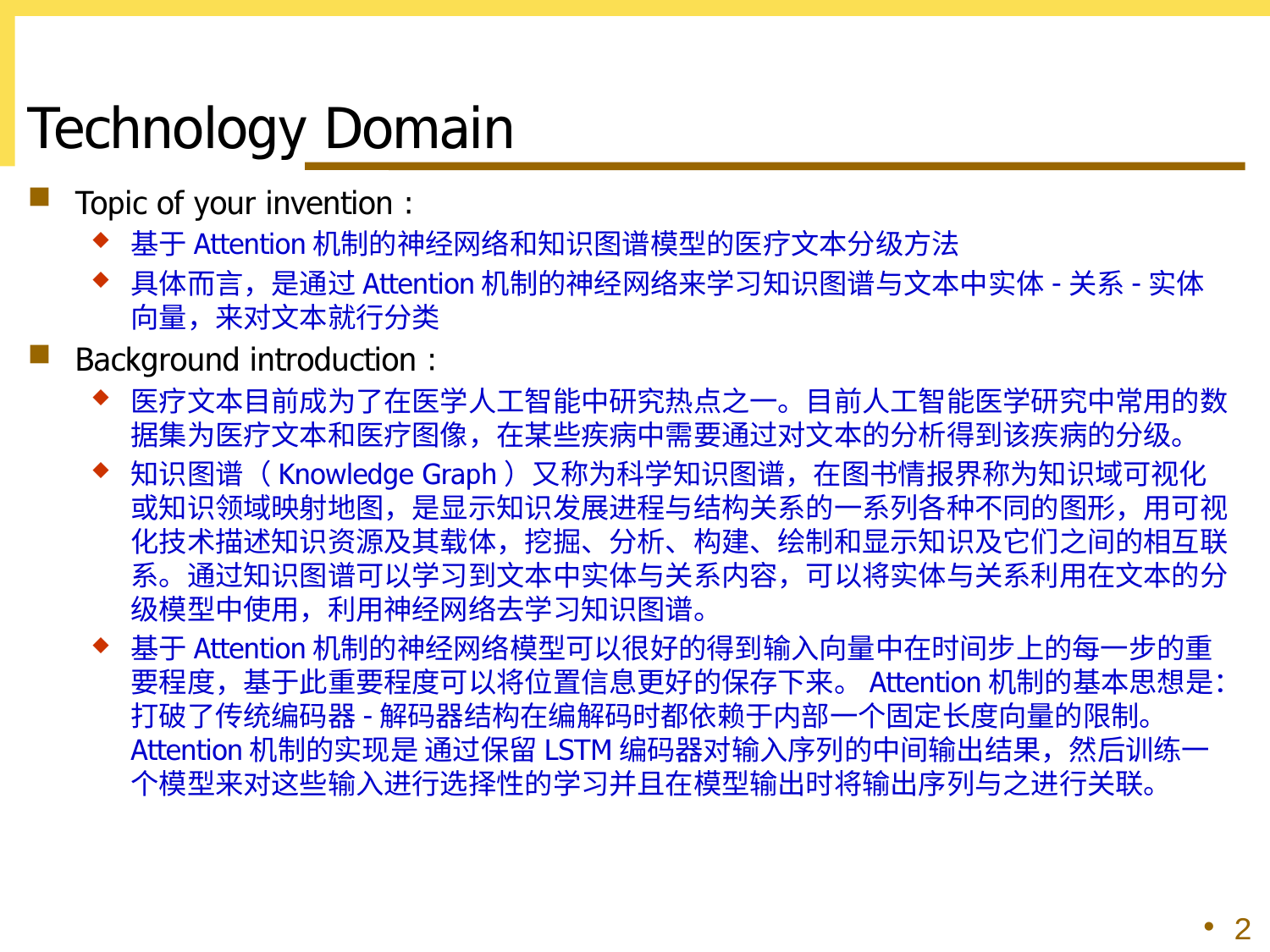

# Technology Domain
Topic of your invention :
基于Attention机制的神经网络和知识图谱模型的医疗文本分级方法
具体而言，是通过Attention机制的神经网络来学习知识图谱与文本中实体-关系-实体向量，来对文本就行分类
Background introduction :
医疗文本目前成为了在医学人工智能中研究热点之一。目前人工智能医学研究中常用的数据集为医疗文本和医疗图像，在某些疾病中需要通过对文本的分析得到该疾病的分级。
知识图谱（Knowledge Graph）又称为科学知识图谱，在图书情报界称为知识域可视化或知识领域映射地图，是显示知识发展进程与结构关系的一系列各种不同的图形，用可视化技术描述知识资源及其载体，挖掘、分析、构建、绘制和显示知识及它们之间的相互联系。通过知识图谱可以学习到文本中实体与关系内容，可以将实体与关系利用在文本的分级模型中使用，利用神经网络去学习知识图谱。
基于Attention机制的神经网络模型可以很好的得到输入向量中在时间步上的每一步的重要程度，基于此重要程度可以将位置信息更好的保存下来。Attention机制的基本思想是：打破了传统编码器-解码器结构在编解码时都依赖于内部一个固定长度向量的限制。 Attention机制的实现是 通过保留LSTM编码器对输入序列的中间输出结果，然后训练一个模型来对这些输入进行选择性的学习并且在模型输出时将输出序列与之进行关联。
2